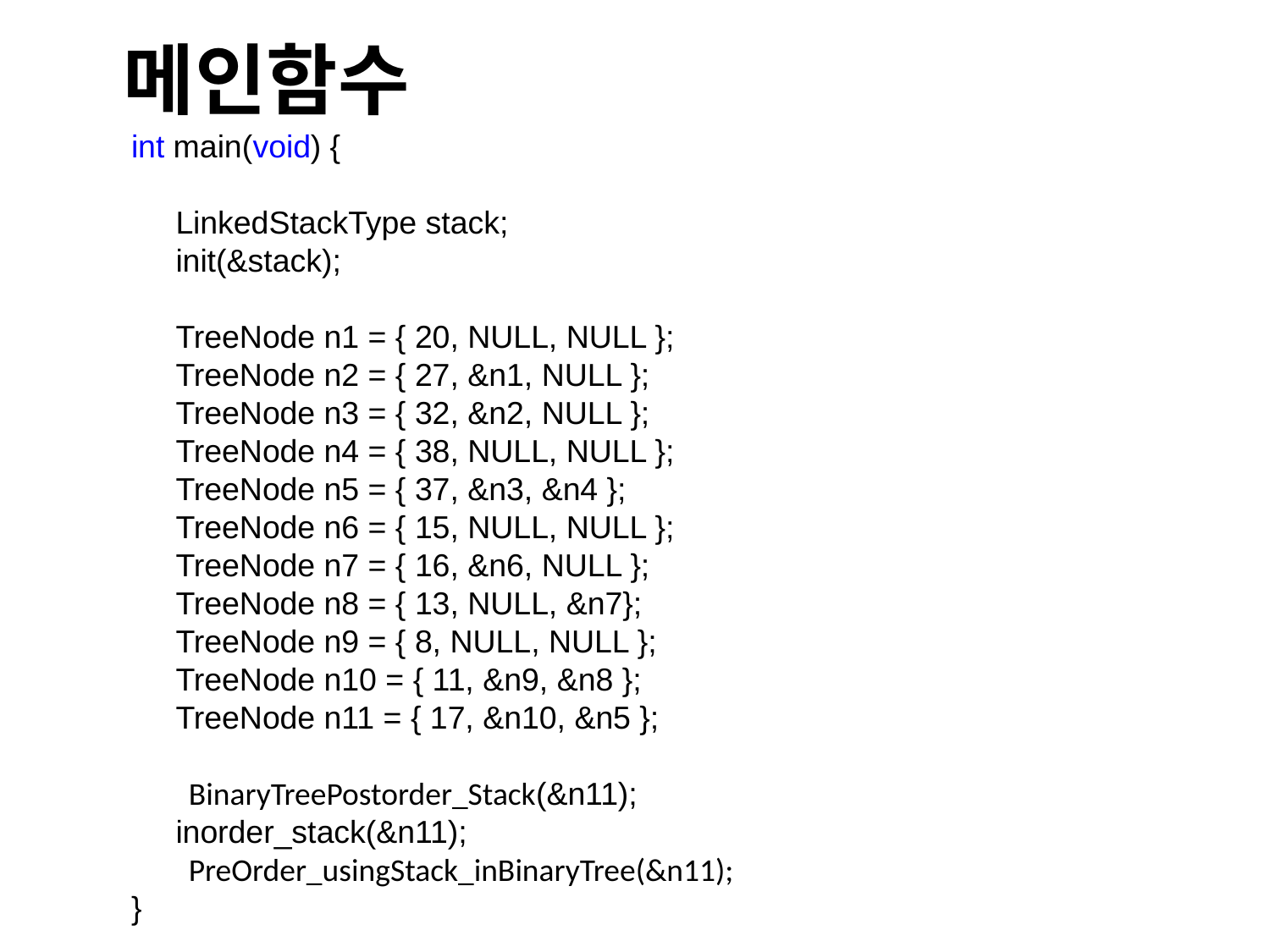

메인함수
int main(void) {

     LinkedStackType stack;
     init(&stack);

     TreeNode n1 = { 20, NULL, NULL };
     TreeNode n2 = { 27, &n1, NULL };
     TreeNode n3 = { 32, &n2, NULL };
     TreeNode n4 = { 38, NULL, NULL };
     TreeNode n5 = { 37, &n3, &n4 };
     TreeNode n6 = { 15, NULL, NULL };
     TreeNode n7 = { 16, &n6, NULL };
     TreeNode n8 = { 13, NULL, &n7};
     TreeNode n9 = { 8, NULL, NULL };
     TreeNode n10 = { 11, &n9, &n8 };
     TreeNode n11 = { 17, &n10, &n5 };

        BinaryTreePostorder_Stack(&n11);
     inorder_stack(&n11);
        PreOrder_usingStack_inBinaryTree(&n11);
}